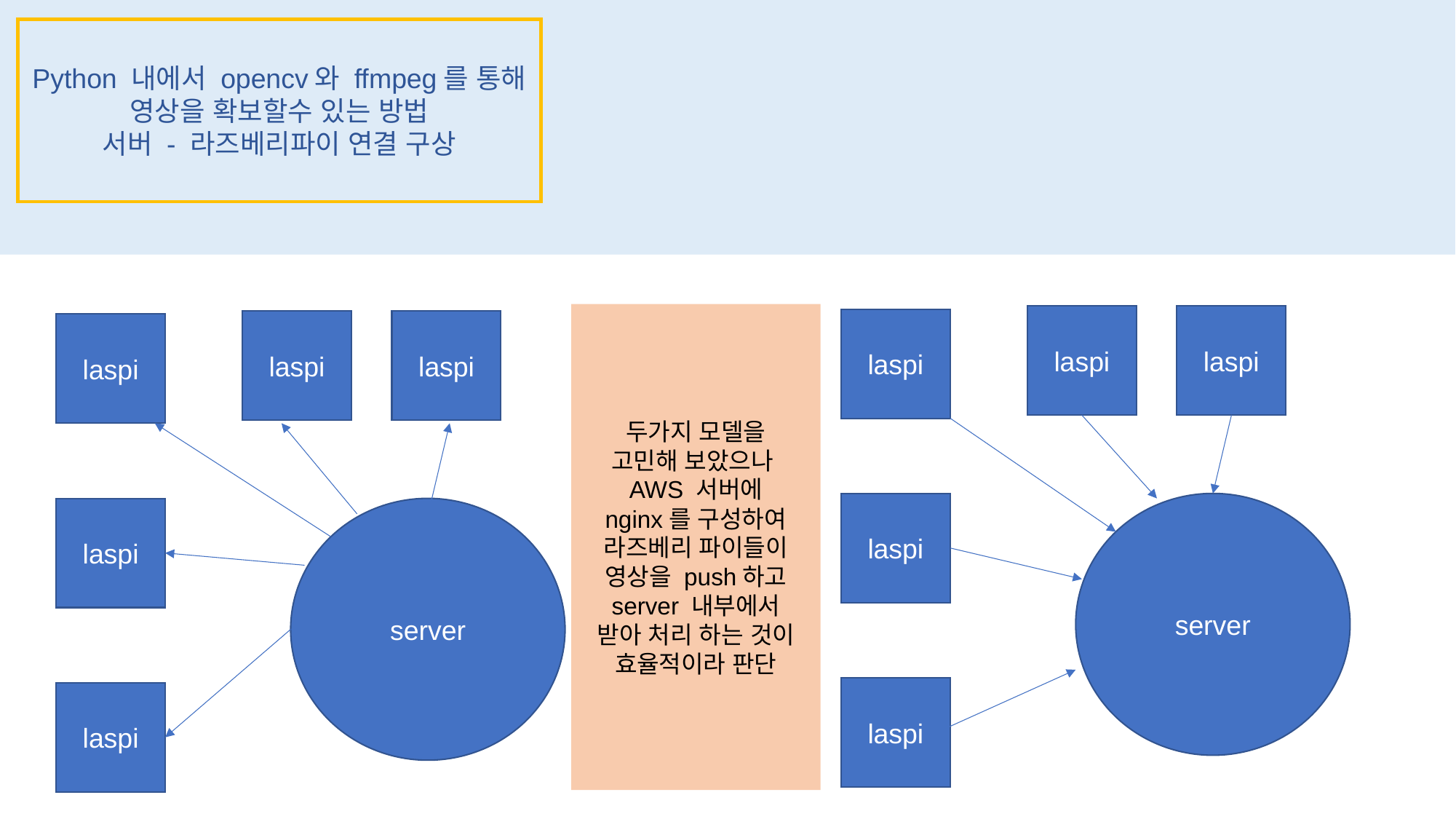

Python 내에서 opencv와 ffmpeg를 통해 영상을 확보할수 있는 방법
서버 - 라즈베리파이 연결 구상
두가지 모델을
고민해 보았으나
AWS 서버에
nginx를 구성하여
라즈베리 파이들이 영상을 push하고 server 내부에서
받아 처리 하는 것이
효율적이라 판단
laspi
laspi
laspi
laspi
laspi
laspi
laspi
server
laspi
server
laspi
laspi